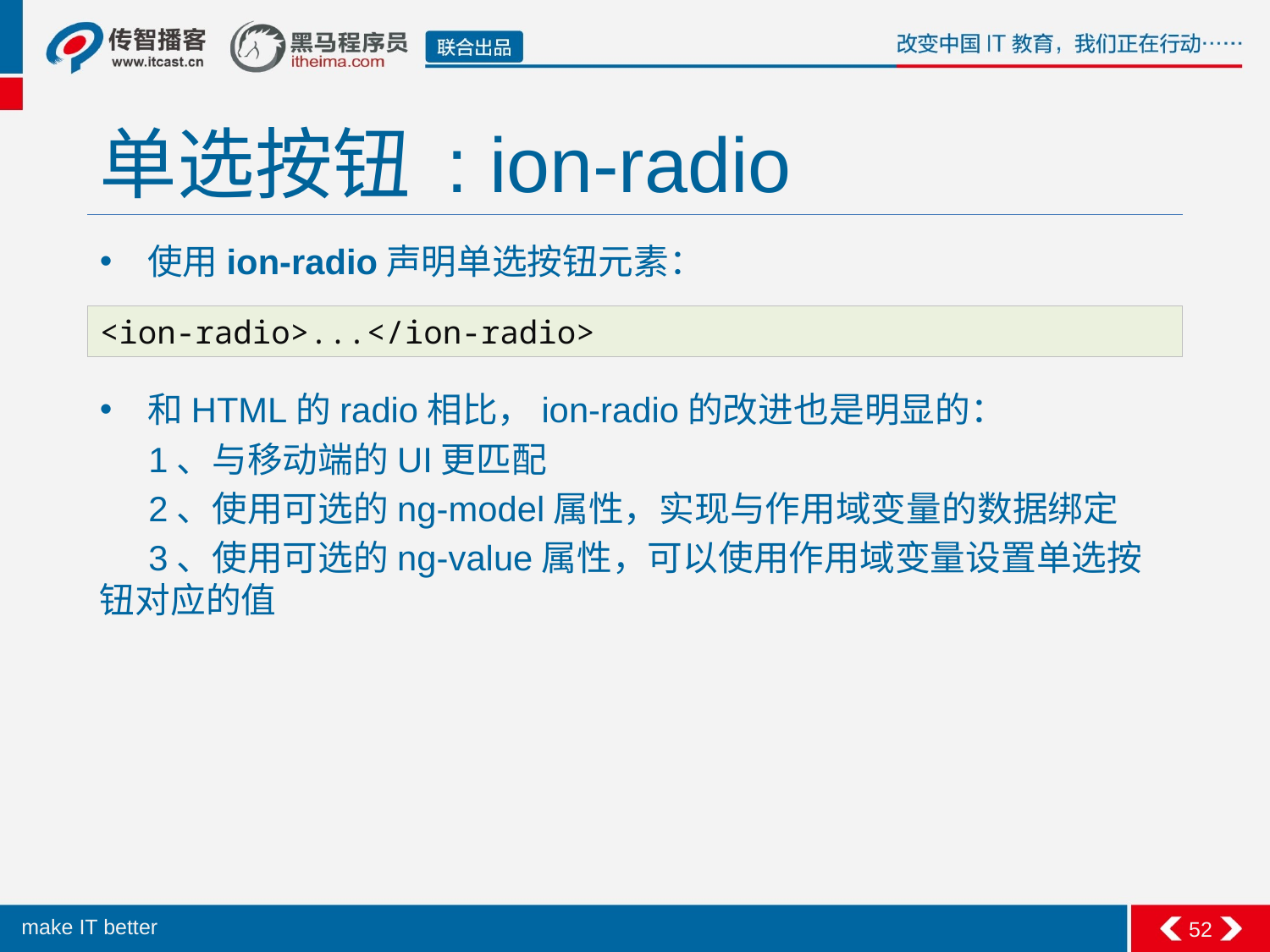

# 单选按钮 : ion-radio
使用ion-radio声明单选按钮元素：

和HTML的radio相比，ion-radio的改进也是明显的：
     1、与移动端的UI更匹配
     2、使用可选的ng-model属性，实现与作用域变量的数据绑定
     3、使用可选的ng-value属性，可以使用作用域变量设置单选按钮对应的值

<ion-radio>...</ion-radio>
52

make IT better